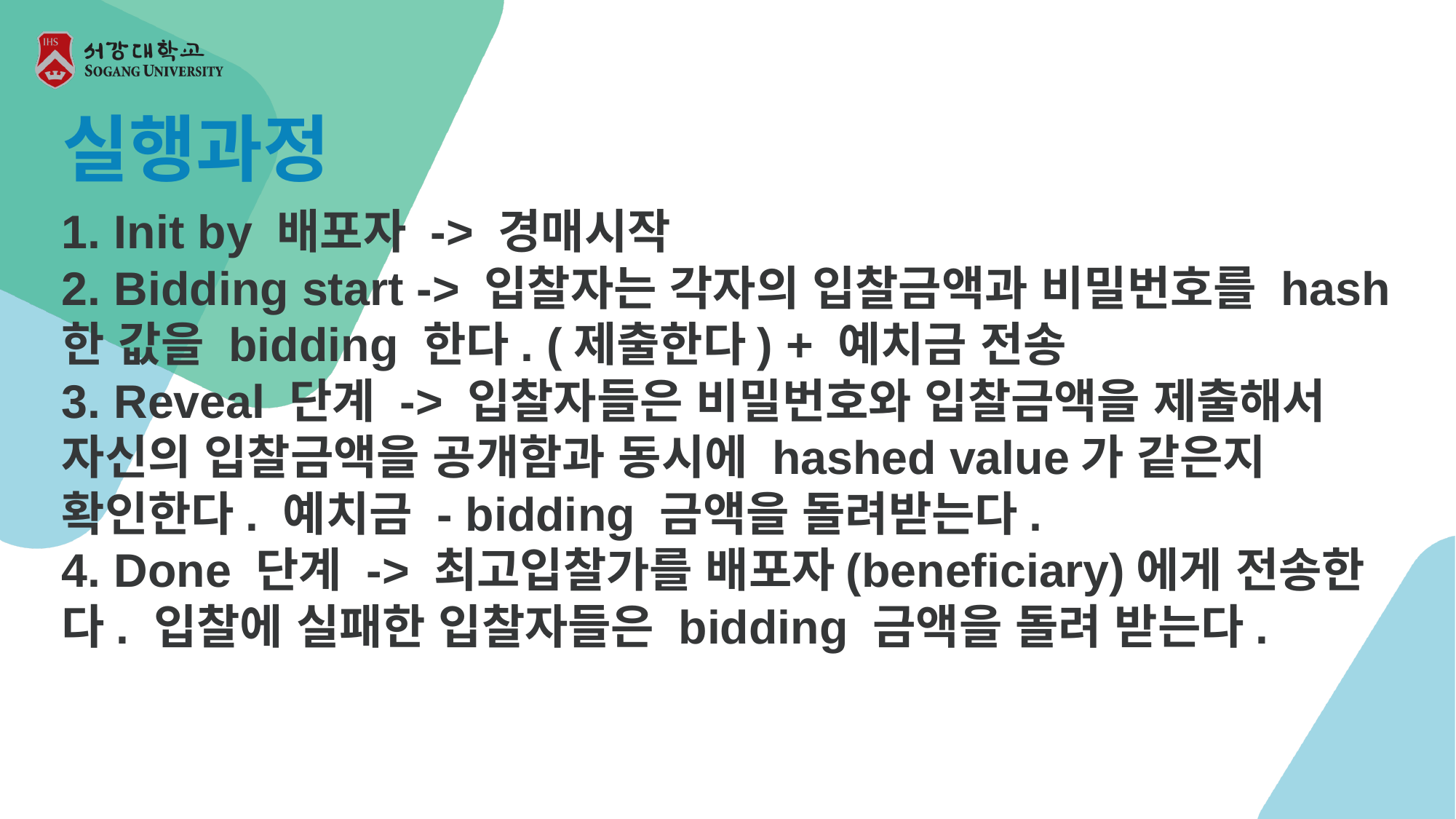

실행과정
1. Init by 배포자 -> 경매시작
2. Bidding start -> 입찰자는 각자의 입찰금액과 비밀번호를 hash한 값을 bidding 한다. (제출한다) + 예치금 전송
3. Reveal 단계 -> 입찰자들은 비밀번호와 입찰금액을 제출해서 자신의 입찰금액을 공개함과 동시에 hashed value가 같은지 확인한다. 예치금 - bidding 금액을 돌려받는다.
4. Done 단계 -> 최고입찰가를 배포자(beneficiary)에게 전송한다. 입찰에 실패한 입찰자들은 bidding 금액을 돌려 받는다.